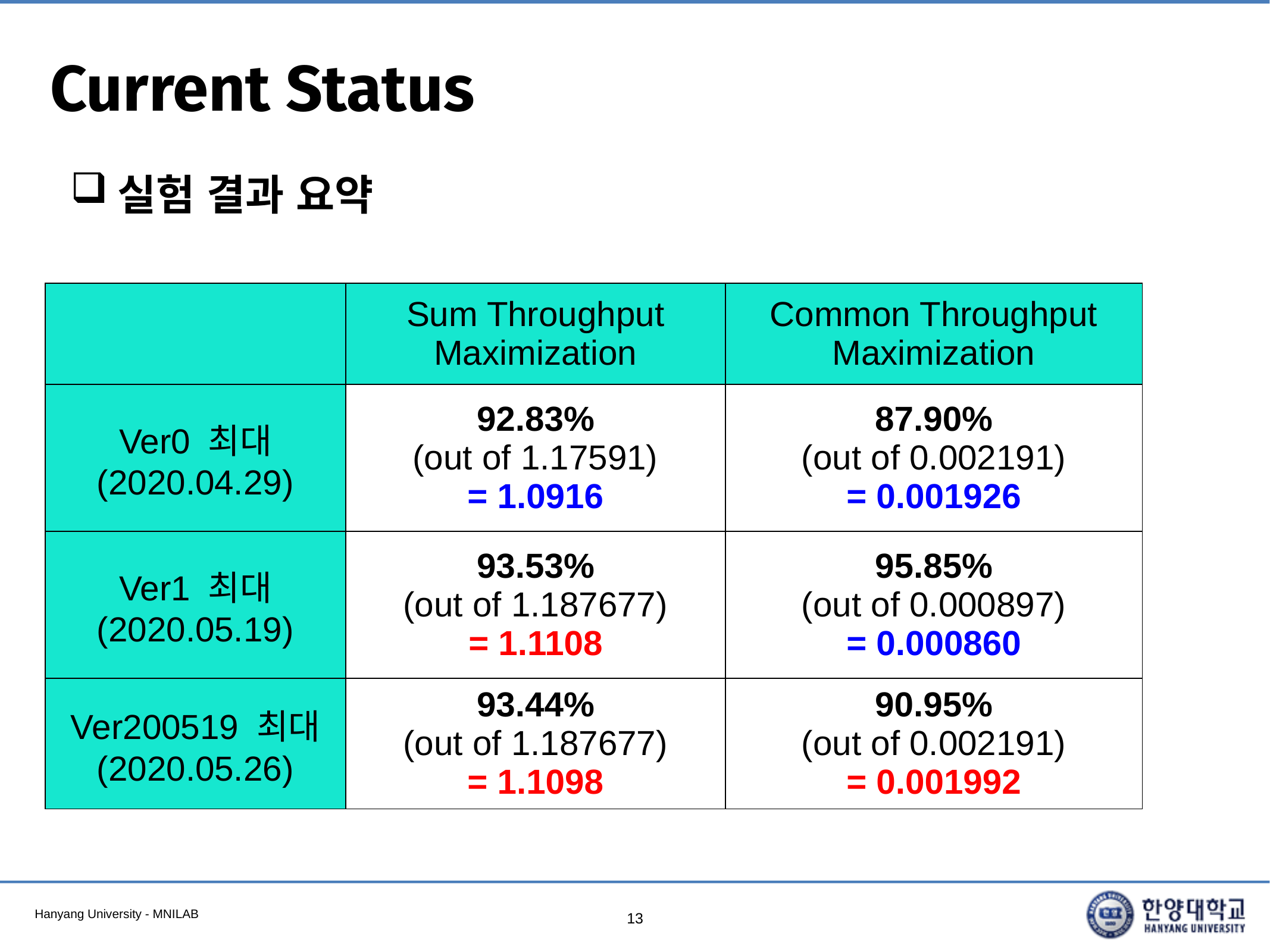

# Current Status
실험 결과 요약
|  | Sum Throughput Maximization | Common Throughput Maximization |
| --- | --- | --- |
| Ver0 최대 (2020.04.29) | 92.83% (out of 1.17591) = 1.0916 | 87.90% (out of 0.002191) = 0.001926 |
| Ver1 최대 (2020.05.19) | 93.53% (out of 1.187677) = 1.1108 | 95.85% (out of 0.000897) = 0.000860 |
| Ver200519 최대 (2020.05.26) | 93.44% (out of 1.187677) = 1.1098 | 90.95% (out of 0.002191) = 0.001992 |
13